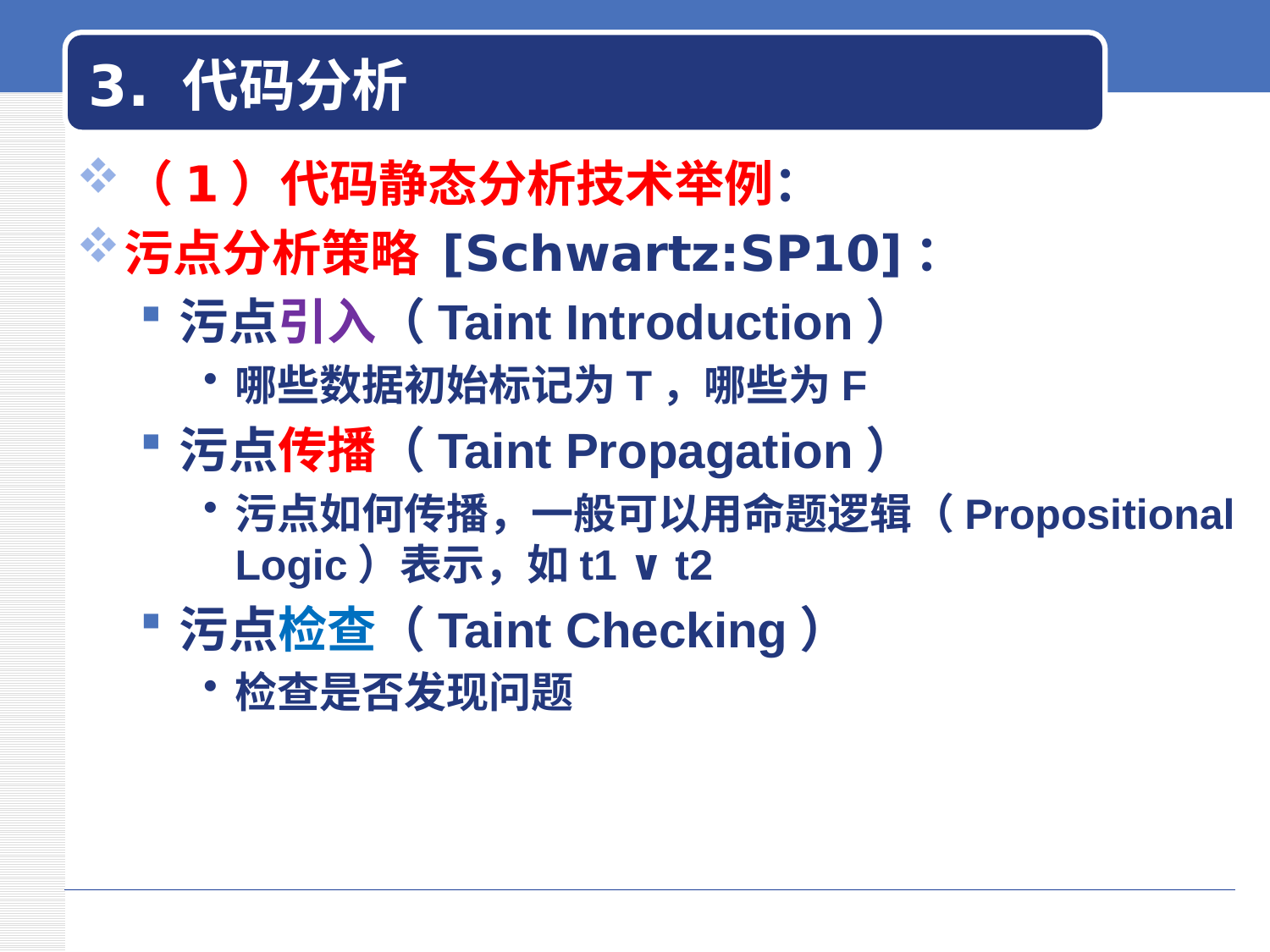

# 3. 代码分析
（1）代码静态分析技术举例：
污点分析策略 [Schwartz:SP10]：
污点引入（Taint Introduction）
哪些数据初始标记为T，哪些为F
污点传播（Taint Propagation）
污点如何传播，一般可以用命题逻辑（Propositional Logic）表示，如t1 ∨ t2
污点检查（Taint Checking）
检查是否发现问题